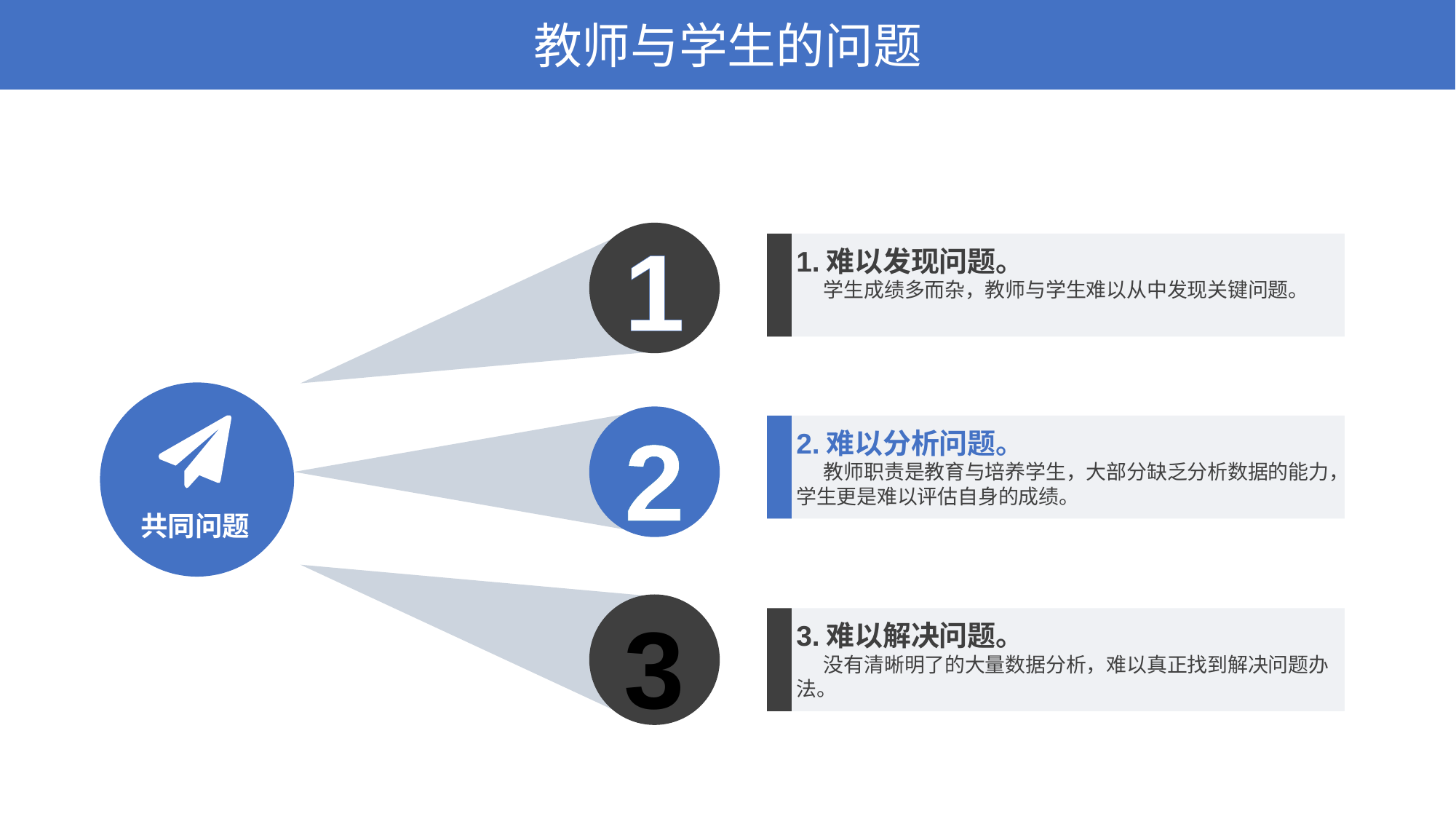

教师与学生的问题
1

1.难以发现问题。
      学生成绩多而杂，教师与学生难以从中发现关键问题。

2

2.难以分析问题。
      教师职责是教育与培养学生，大部分缺乏分析数据的能力，学生更是难以评估自身的成绩。
共同问题

3

3.难以解决问题。
      没有清晰明了的大量数据分析，难以真正找到解决问题办法。